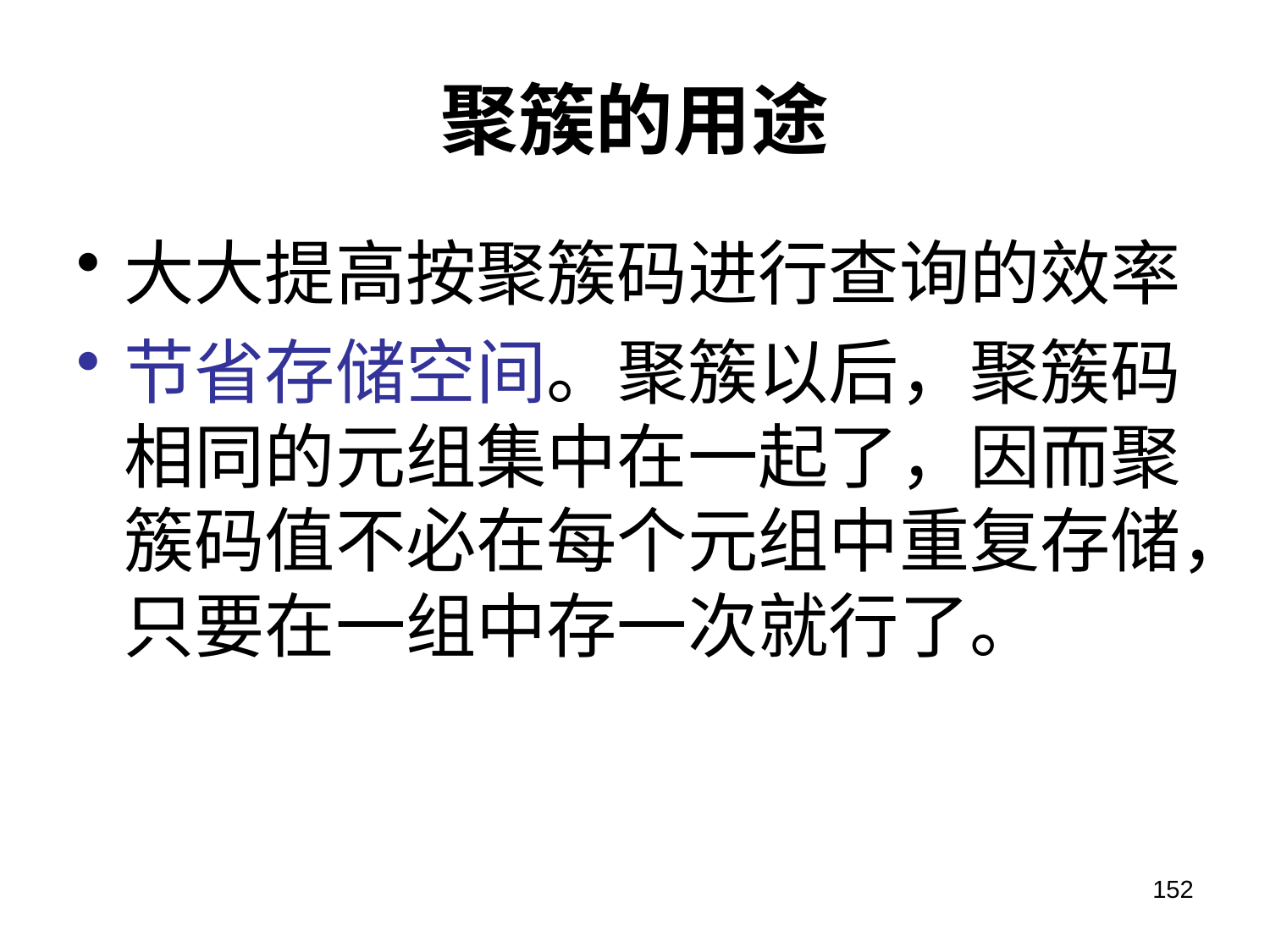

# 聚簇的用途
大大提高按聚簇码进行查询的效率
节省存储空间。聚簇以后，聚簇码相同的元组集中在一起了，因而聚簇码值不必在每个元组中重复存储，只要在一组中存一次就行了。

152